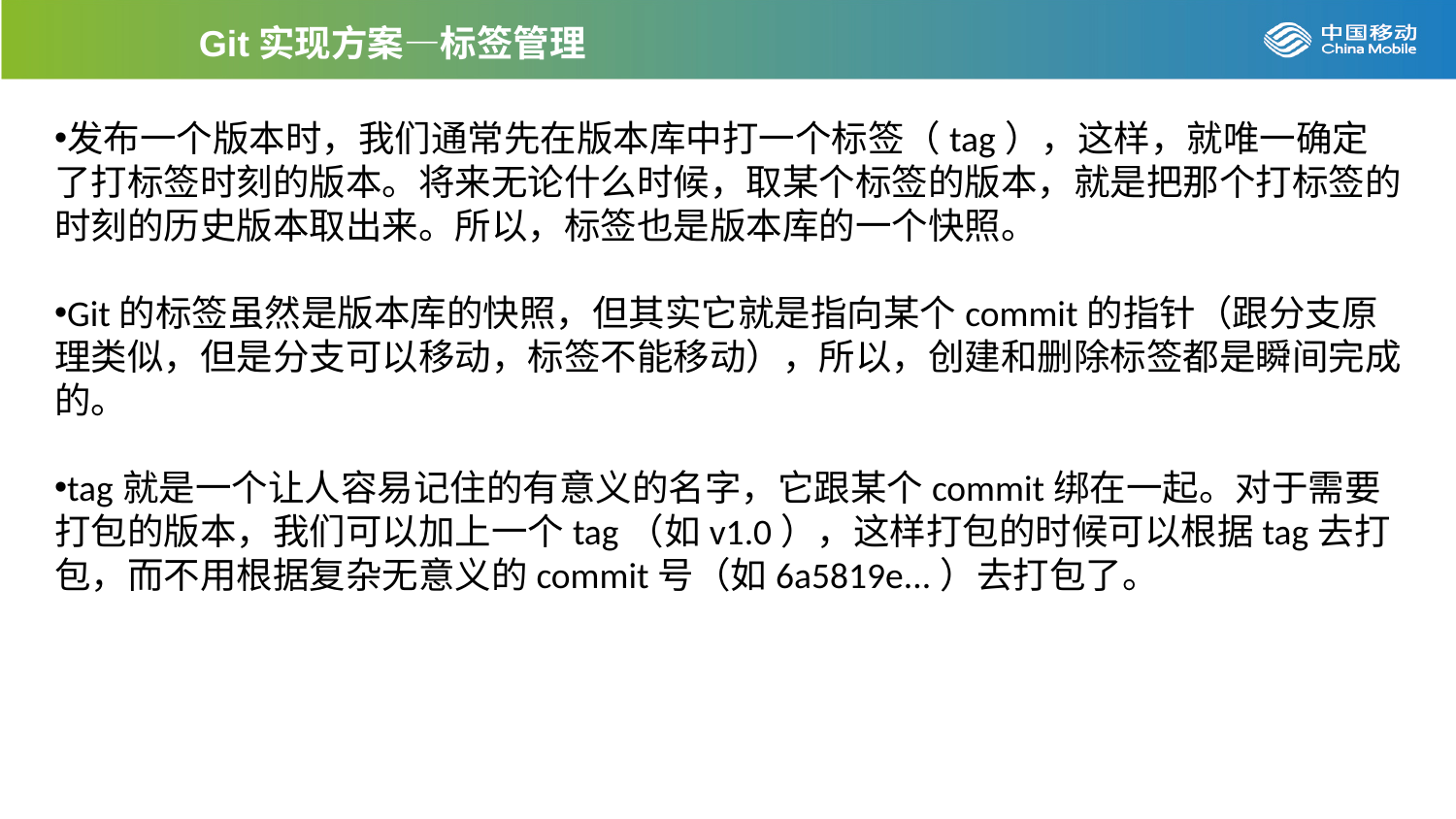

Git实现方案—标签管理
发布一个版本时，我们通常先在版本库中打一个标签（tag），这样，就唯一确定了打标签时刻的版本。将来无论什么时候，取某个标签的版本，就是把那个打标签的时刻的历史版本取出来。所以，标签也是版本库的一个快照。

Git的标签虽然是版本库的快照，但其实它就是指向某个commit的指针（跟分支原理类似，但是分支可以移动，标签不能移动），所以，创建和删除标签都是瞬间完成的。

tag就是一个让人容易记住的有意义的名字，它跟某个commit绑在一起。对于需要打包的版本，我们可以加上一个tag（如v1.0），这样打包的时候可以根据tag去打包，而不用根据复杂无意义的commit号（如6a5819e...）去打包了。